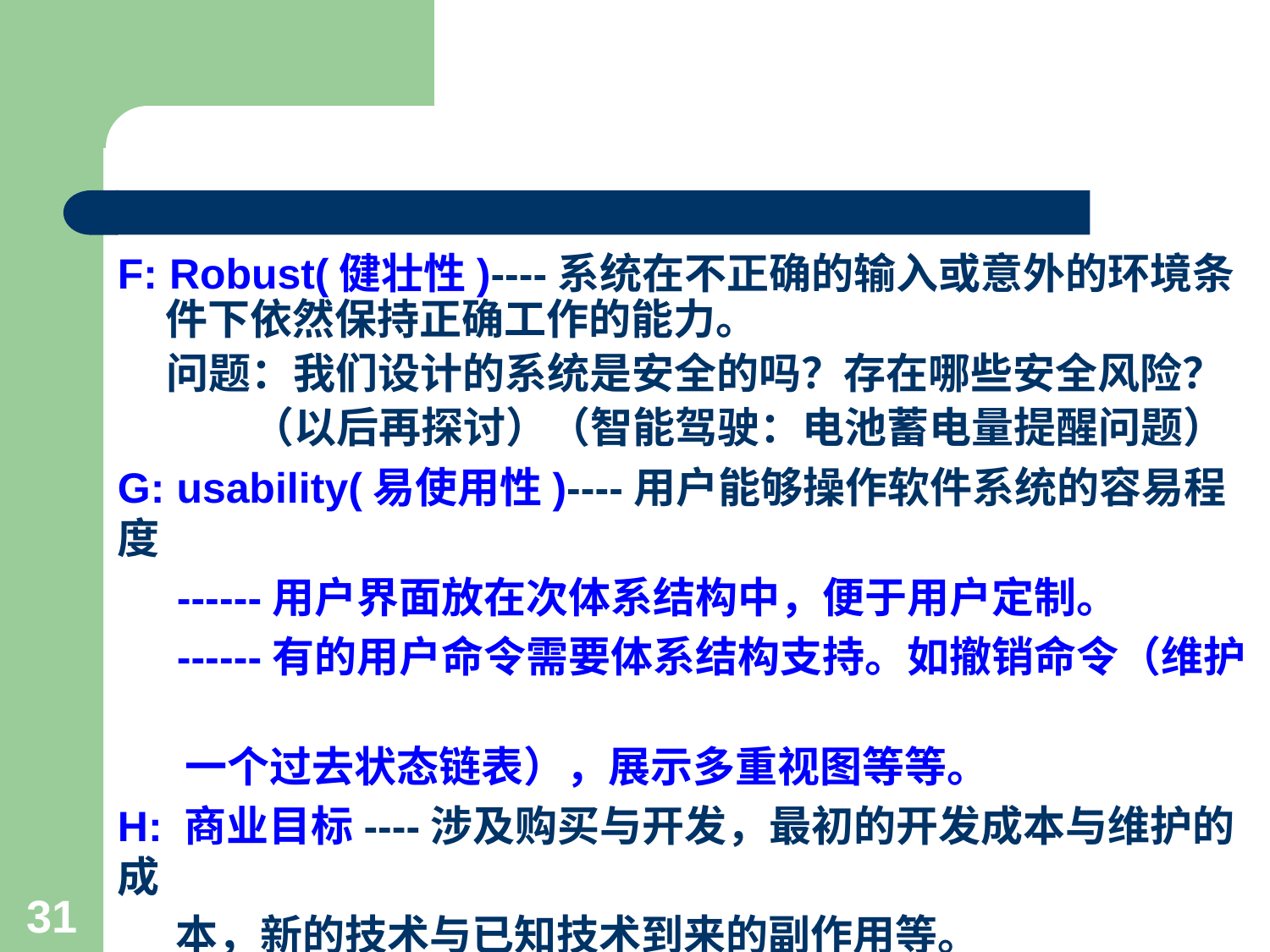

#
F: Robust(健壮性)----系统在不正确的输入或意外的环境条件下依然保持正确工作的能力。
    问题：我们设计的系统是安全的吗？存在哪些安全风险？
             （以后再探讨）（智能驾驶：电池蓄电量提醒问题）
G: usability(易使用性)----用户能够操作软件系统的容易程度
     ------用户界面放在次体系结构中，便于用户定制。
     ------有的用户命令需要体系结构支持。如撤销命令（维护
      一个过去状态链表），展示多重视图等等。
H: 商业目标----涉及购买与开发，最初的开发成本与维护的成
     本，新的技术与已知技术到来的副作用等。
31